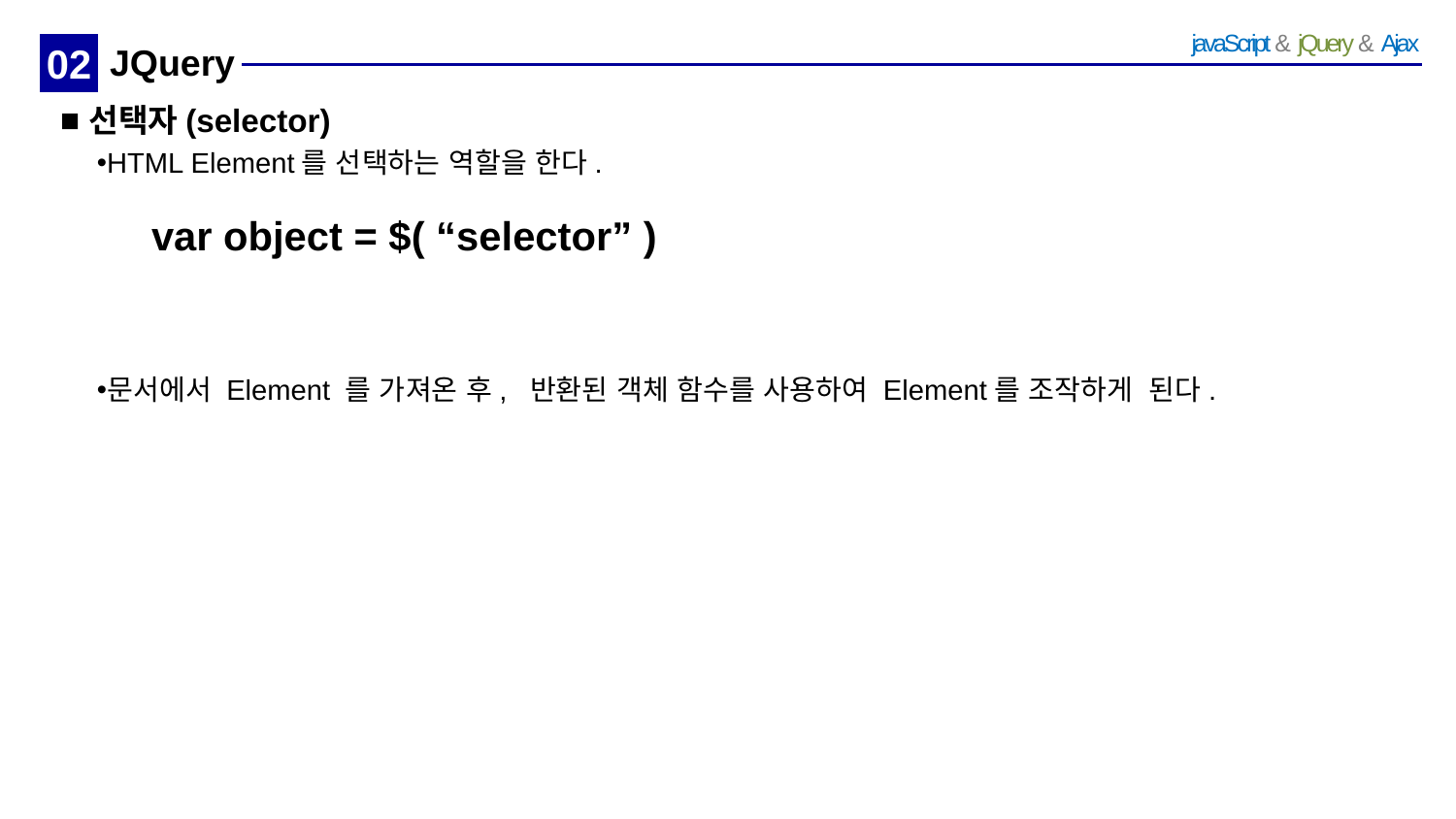

02
# JQuery
선택자(selector)
HTML Element를 선택하는 역할을 한다.

문서에서 Element 를 가져온 후,  반환된 객체 함수를 사용하여 Element를 조작하게  된다.

var object = $( “selector” )